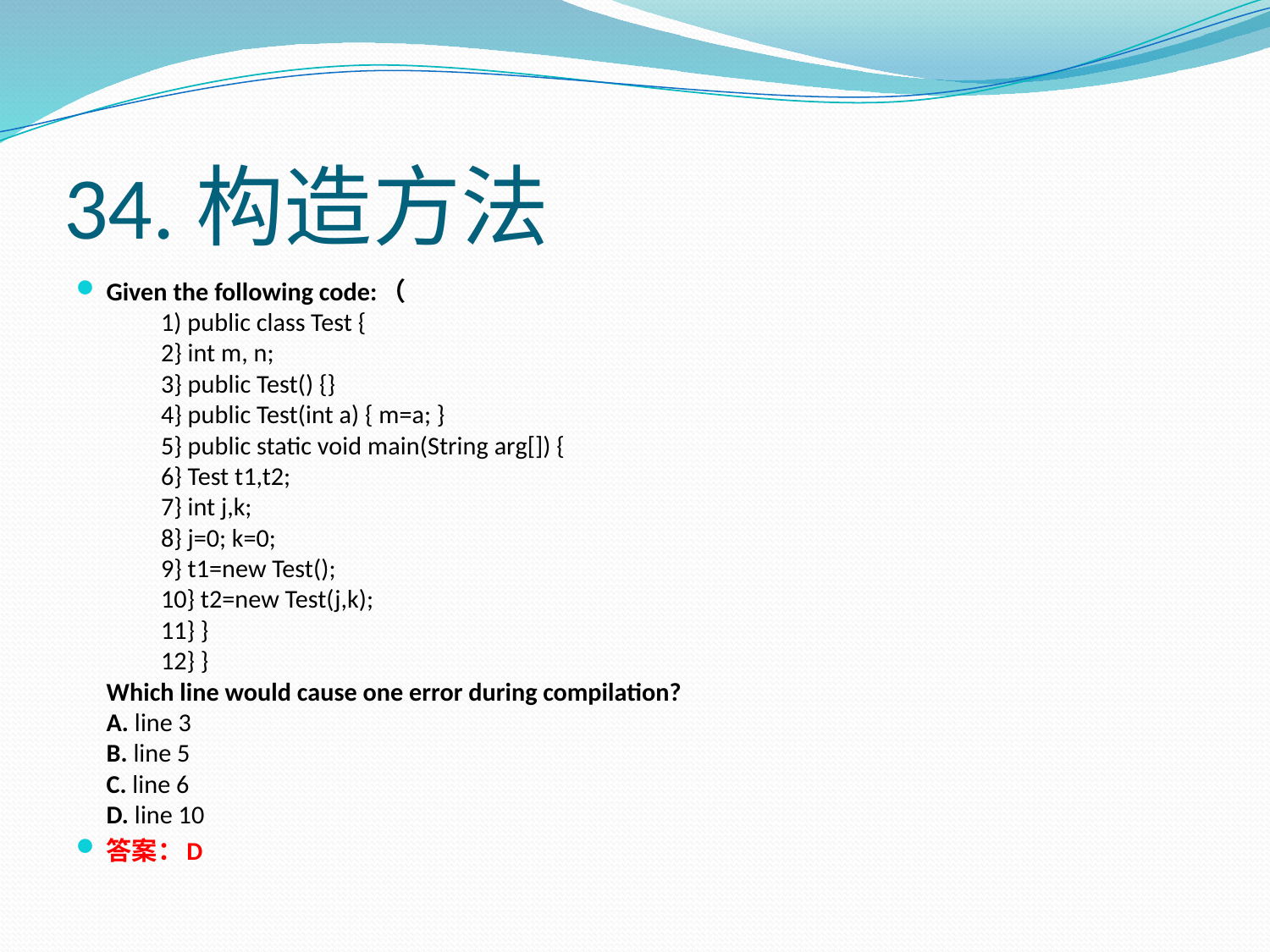

# 34.构造方法
Given the following code:（
　　1) public class Test {
　　2} int m, n;
　　3} public Test() {}
　　4} public Test(int a) { m=a; }
　　5} public static void main(String arg[]) {
　　6} Test t1,t2;
　　7} int j,k;
　　8} j=0; k=0;
　　9} t1=new Test();
　　10} t2=new Test(j,k);
　　11} }
　　12} }
Which line would cause one error during compilation?
A. line 3
B. line 5
C. line 6
D. line 10
答案：D